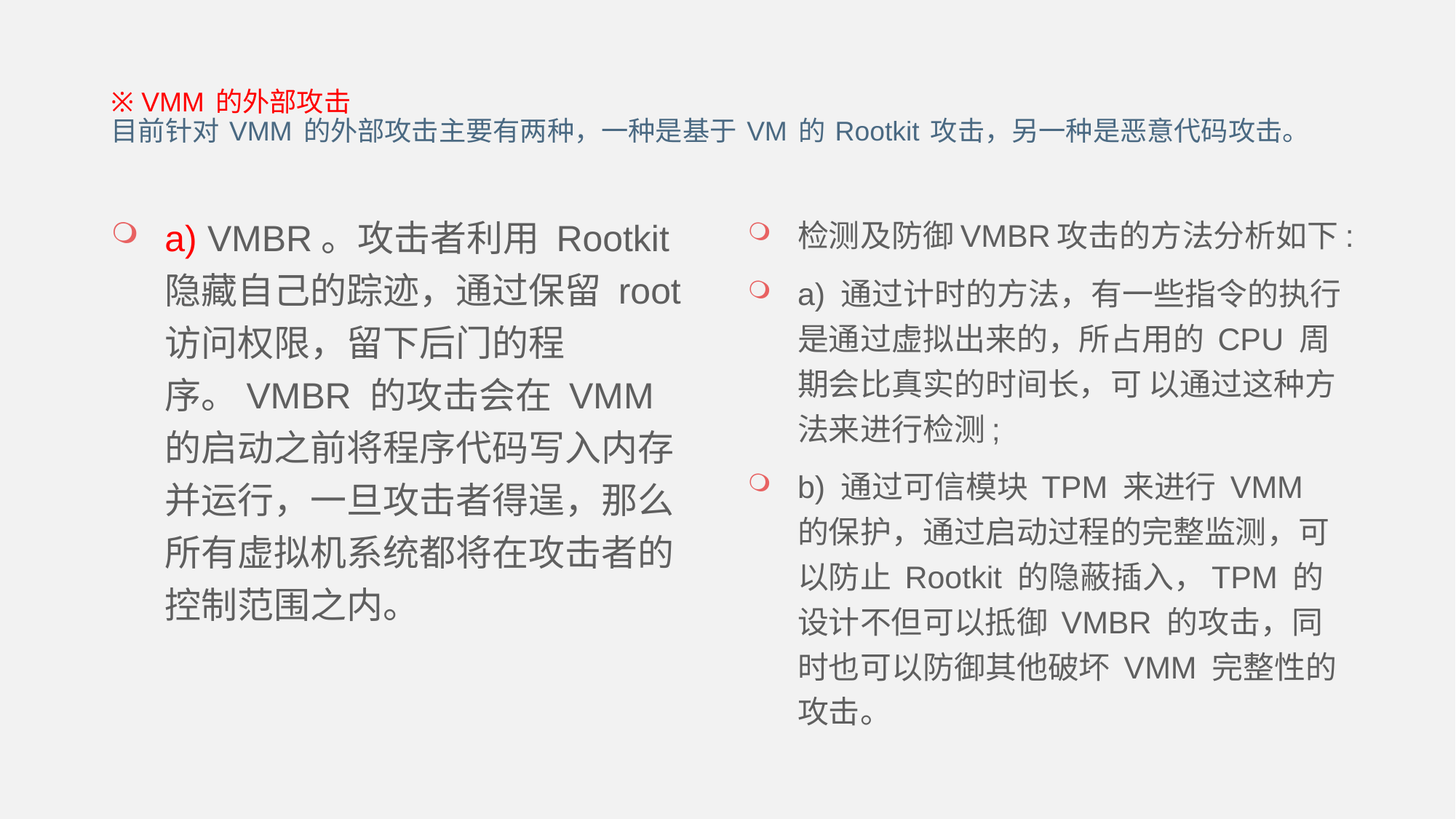

# ※ VMM 的外部攻击 目前针对 VMM 的外部攻击主要有两种，一种是基于 VM 的 Rootkit 攻击，另一种是恶意代码攻击。
a) VMBR。攻击者利用 Rootkit 隐藏自己的踪迹，通过保留 root 访问权限，留下后门的程序。VMBR 的攻击会在 VMM 的启动之前将程序代码写入内存并运行，一旦攻击者得逞，那么所有虚拟机系统都将在攻击者的控制范围之内。
检测及防御VMBR攻击的方法分析如下:
a) 通过计时的方法，有一些指令的执行是通过虚拟出来的，所占用的 CPU 周期会比真实的时间长，可 以通过这种方法来进行检测;
b) 通过可信模块 TPM 来进行 VMM 的保护，通过启动过程的完整监测，可以防止 Rootkit 的隐蔽插入，TPM 的设计不但可以抵御 VMBR 的攻击，同时也可以防御其他破坏 VMM 完整性的攻击。